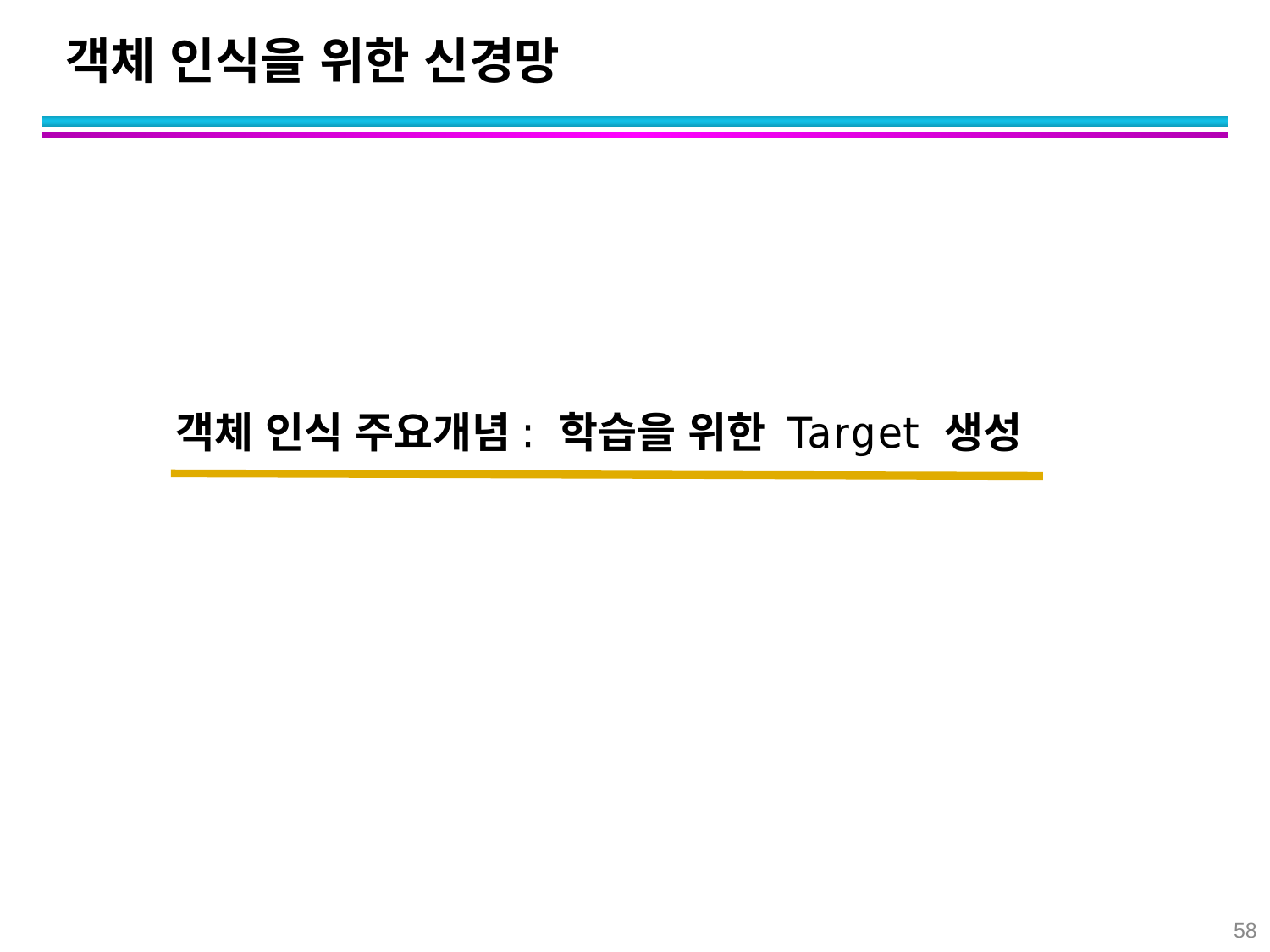

객체 인식을 위한 신경망
# 객체 인식 주요개념: 학습을 위한 Target 생성
58